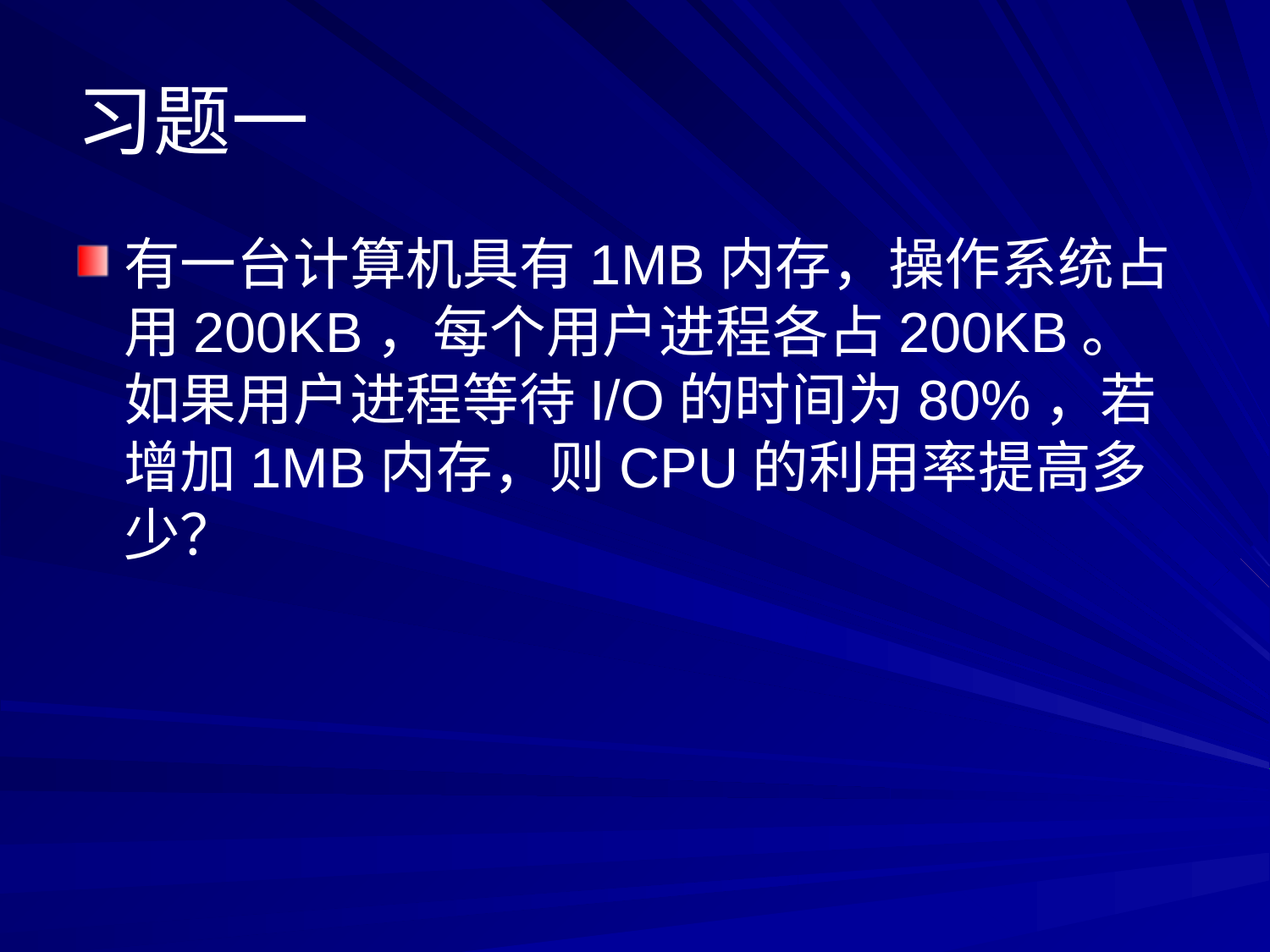

# 习题一
有一台计算机具有1MB内存，操作系统占用200KB，每个用户进程各占200KB。如果用户进程等待I/O的时间为80%，若增加1MB内存，则CPU的利用率提高多少？